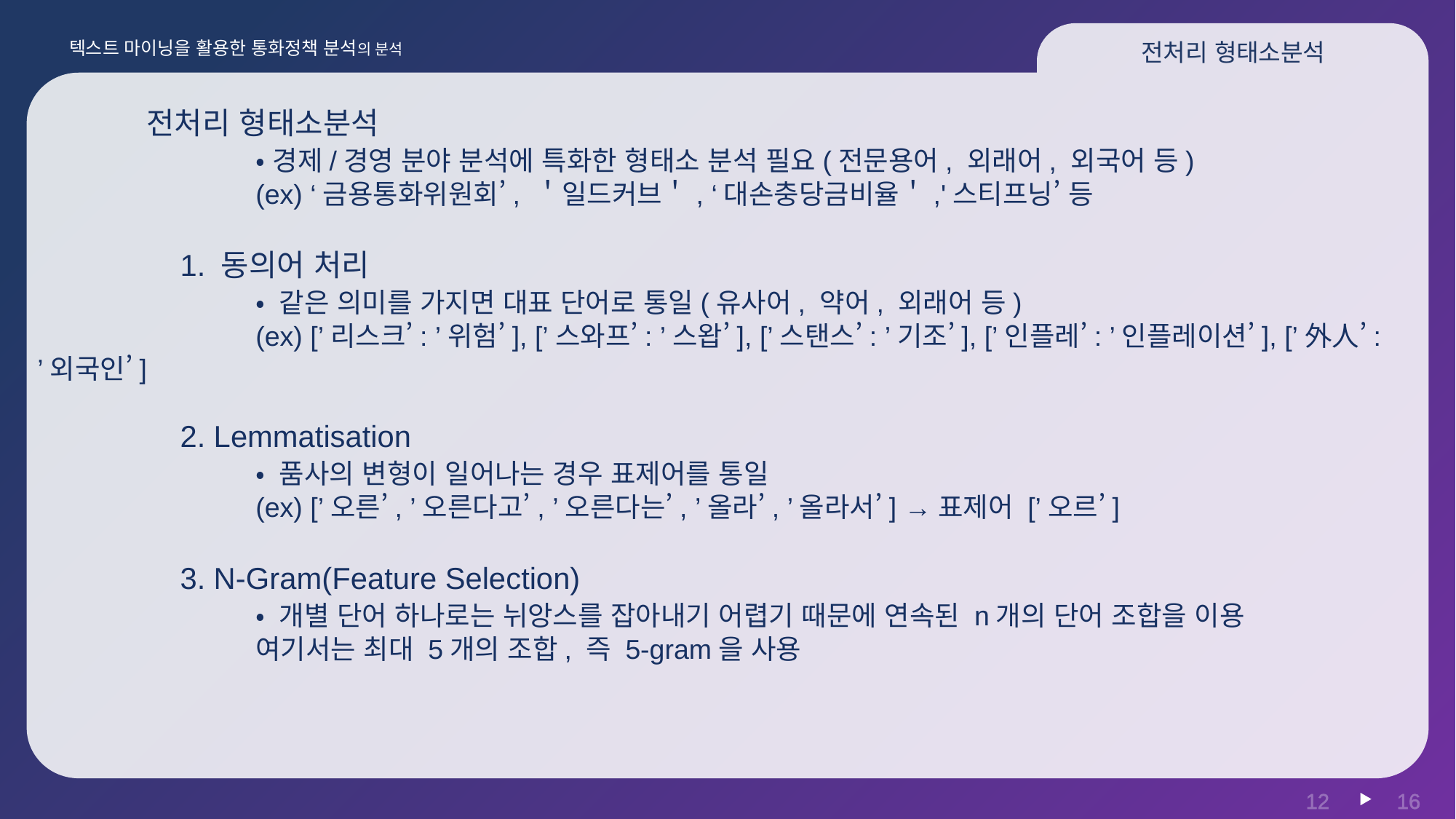

전처리 형태소분석
		• 경제/경영 분야 분석에 특화한 형태소 분석 필요(전문용어, 외래어, 외국어 등)
		(ex) ‘금용통화위원회’, ＇일드커브＇, ‘대손충당금비율＇,'스티프닝’ 등

	    1. 동의어 처리
		• 같은 의미를 가지면 대표 단어로 통일(유사어, 약어, 외래어 등)
		(ex) [’리스크’: ’위험’], [’스와프’: ’스왑’], [’스탠스’: ’기조’], [’인플레’: ’인플레이션’], [’外人’: ’외국인’]

	    2. Lemmatisation
		• 품사의 변형이 일어나는 경우 표제어를 통일
		(ex) [’오른’, ’오른다고’, ’오른다는’, ’올라’, ’올라서’] →표제어 [’오르’]

	    3. N-Gram(Feature Selection)
		• 개별 단어 하나로는 뉘앙스를 잡아내기 어렵기 때문에 연속된 n개의 단어 조합을 이용
		여기서는 최대 5개의 조합, 즉 5-gram을 사용

텍스트 마이닝을 활용한 통화정책 분석의 분석
전처리 형태소분석
12
16